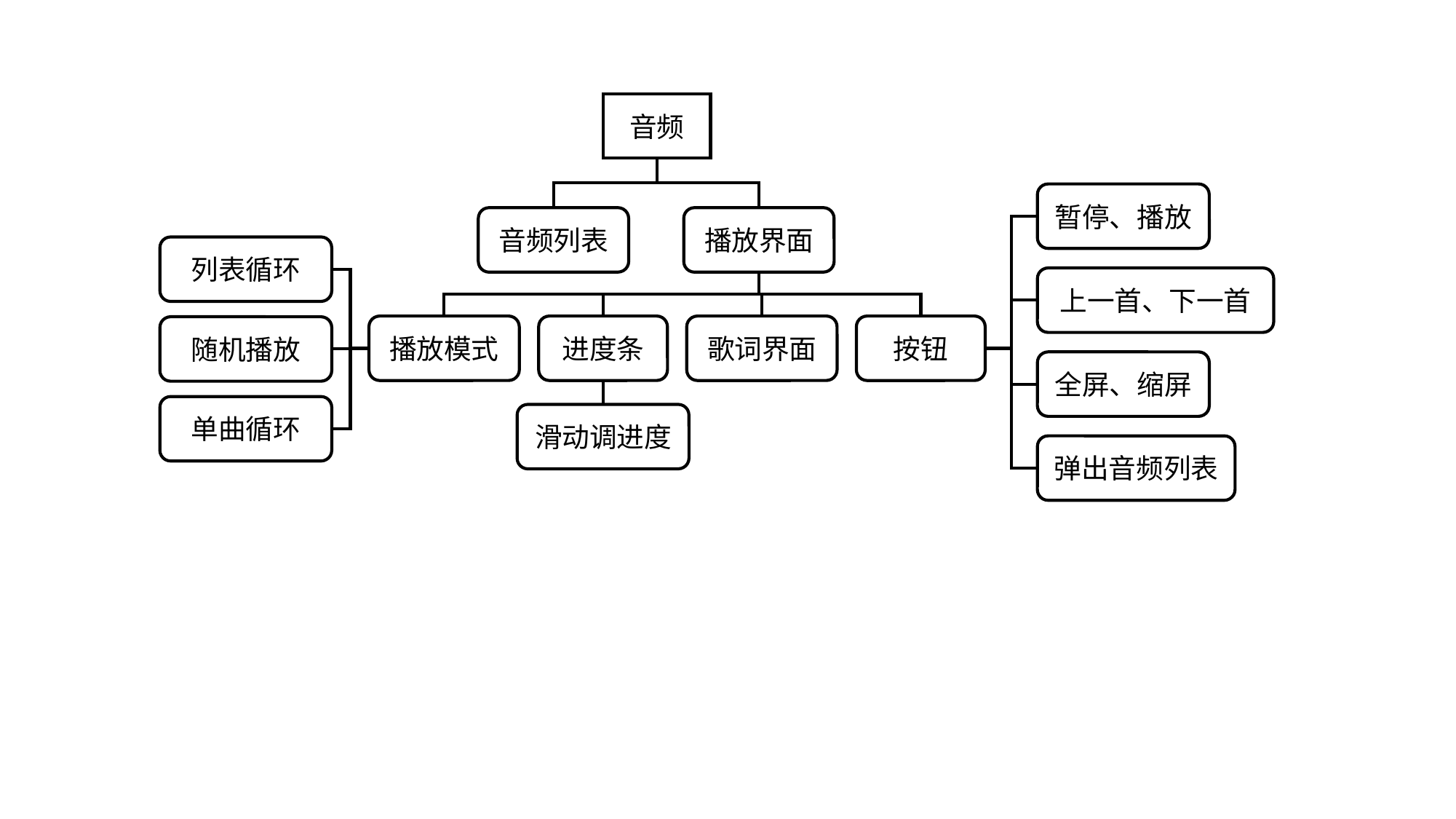

音频
暂停、播放
音频列表
播放界面
列表循环
上一首、下一首
播放模式
进度条
歌词界面
按钮
随机播放
全屏、缩屏
单曲循环
滑动调进度
弹出音频列表